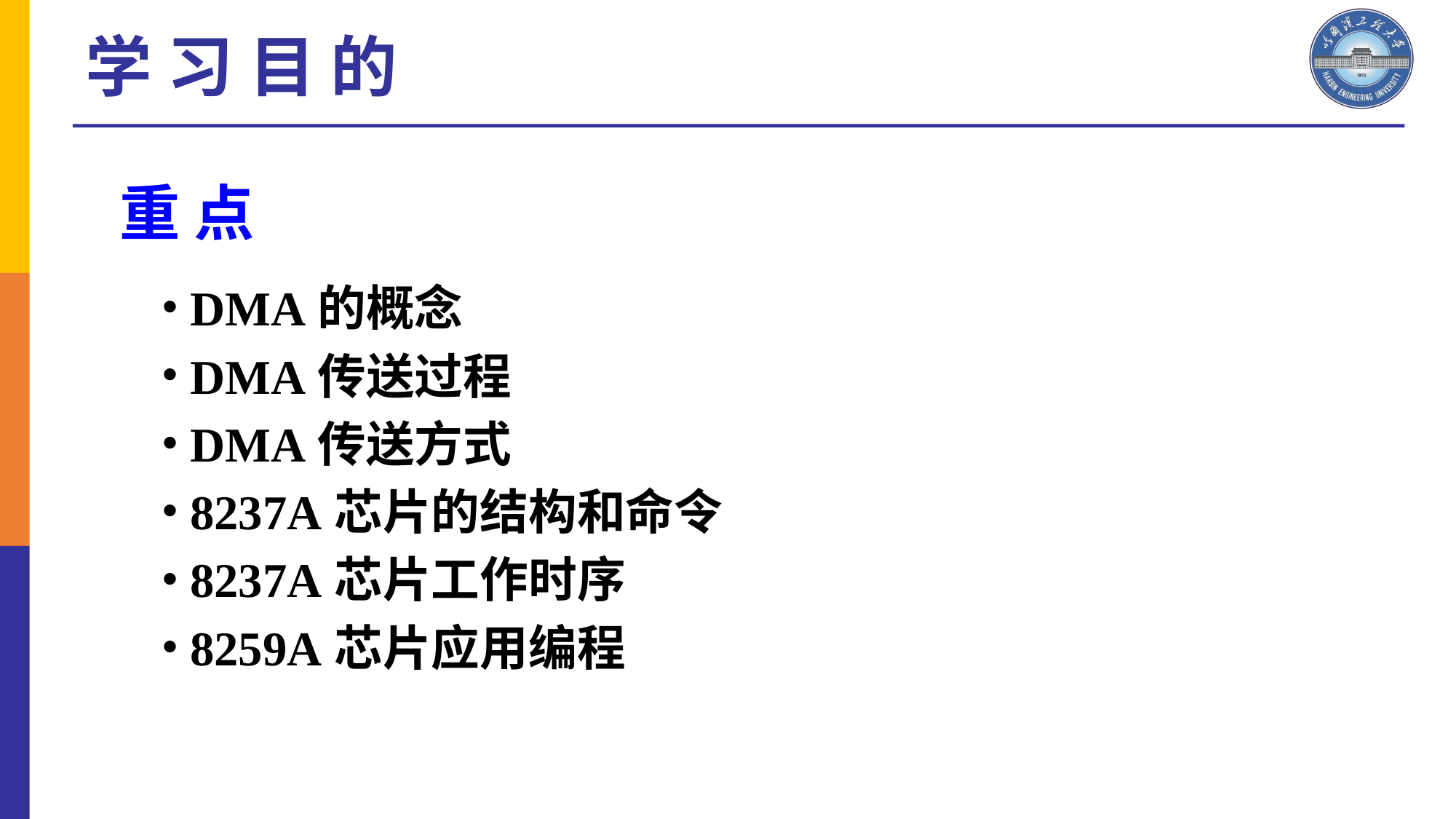

学 习 目 的
# 重 点
DMA的概念
DMA传送过程
DMA传送方式
8237A芯片的结构和命令
8237A芯片工作时序
8259A芯片应用编程